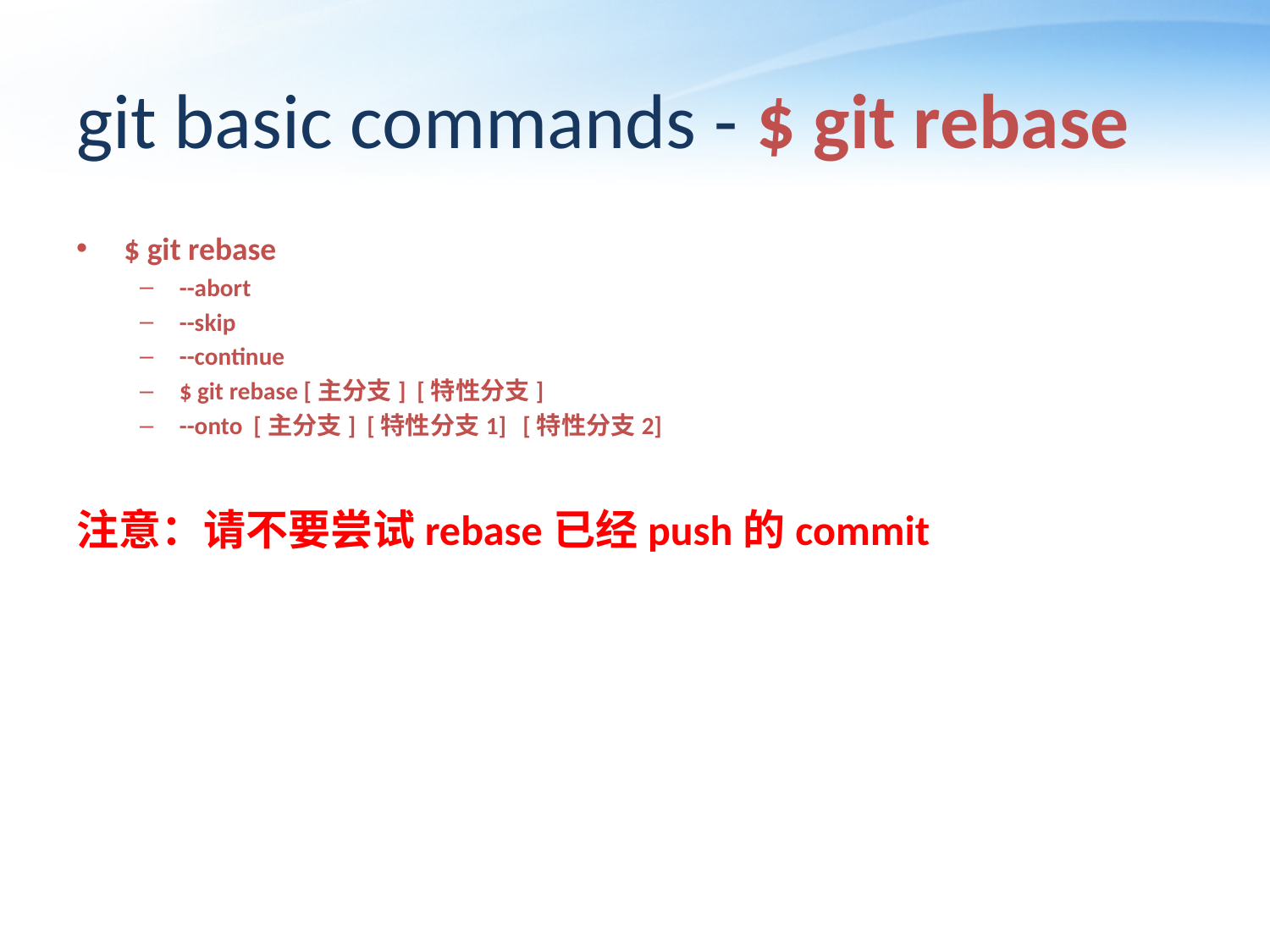

# git basic commands - $ git rebase
$ git rebase
--abort
--skip
--continue
$ git rebase [主分支]  [特性分支]
--onto  [主分支]  [特性分支1]   [特性分支2]

注意：请不要尝试rebase已经push的commit